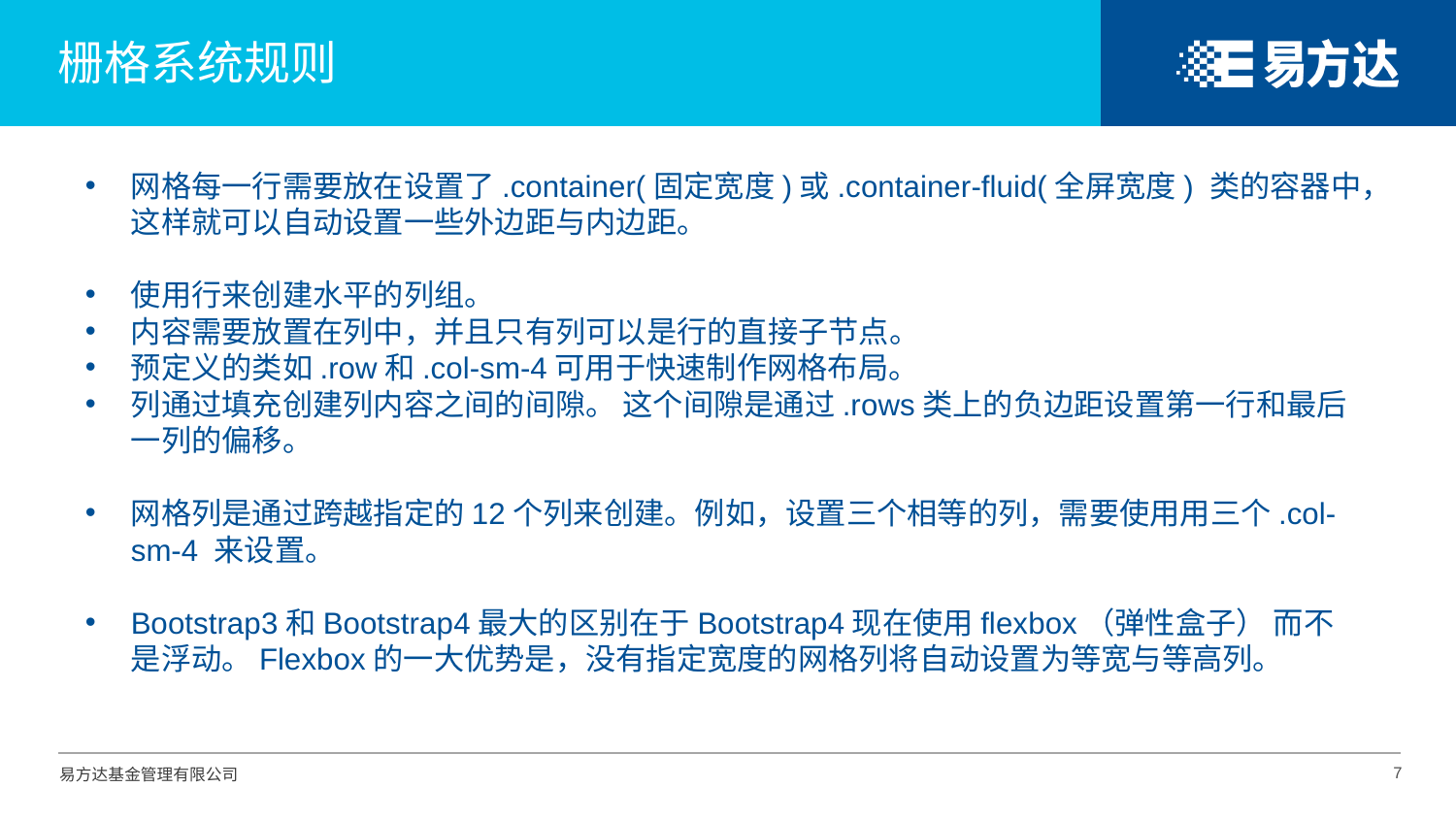

# 栅格系统规则
网格每一行需要放在设置了.container(固定宽度)或.container-fluid(全屏宽度) 类的容器中，这样就可以自动设置一些外边距与内边距。

使用行来创建水平的列组。
内容需要放置在列中，并且只有列可以是行的直接子节点。
预定义的类如.row和.col-sm-4可用于快速制作网格布局。
列通过填充创建列内容之间的间隙。 这个间隙是通过.rows类上的负边距设置第一行和最后一列的偏移。

网格列是通过跨越指定的12个列来创建。例如，设置三个相等的列，需要使用用三个.col-sm-4 来设置。

Bootstrap3和Bootstrap4最大的区别在于Bootstrap4现在使用flexbox（弹性盒子） 而不是浮动。Flexbox的一大优势是，没有指定宽度的网格列将自动设置为等宽与等高列。